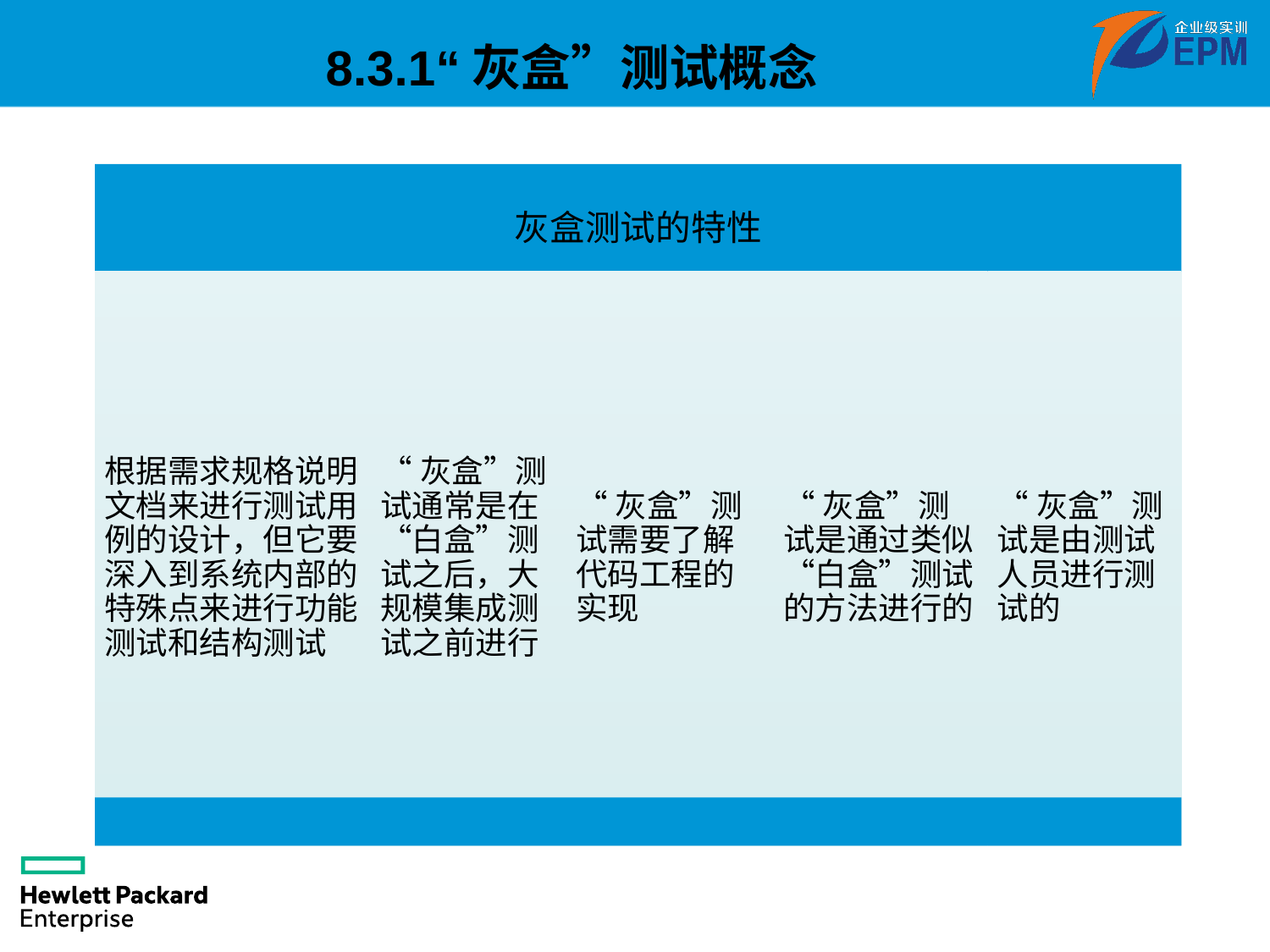

8.3.1“灰盒”测试概念
灰盒测试的特性
根据需求规格说明文档来进行测试用例的设计，但它要深入到系统内部的特殊点来进行功能测试和结构测试
“灰盒”测试通常是在“白盒”测试之后，大规模集成测试之前进行
“灰盒”测试需要了解代码工程的实现
“灰盒”测试是通过类似“白盒”测试的方法进行的
“灰盒”测试是由测试人员进行测试的